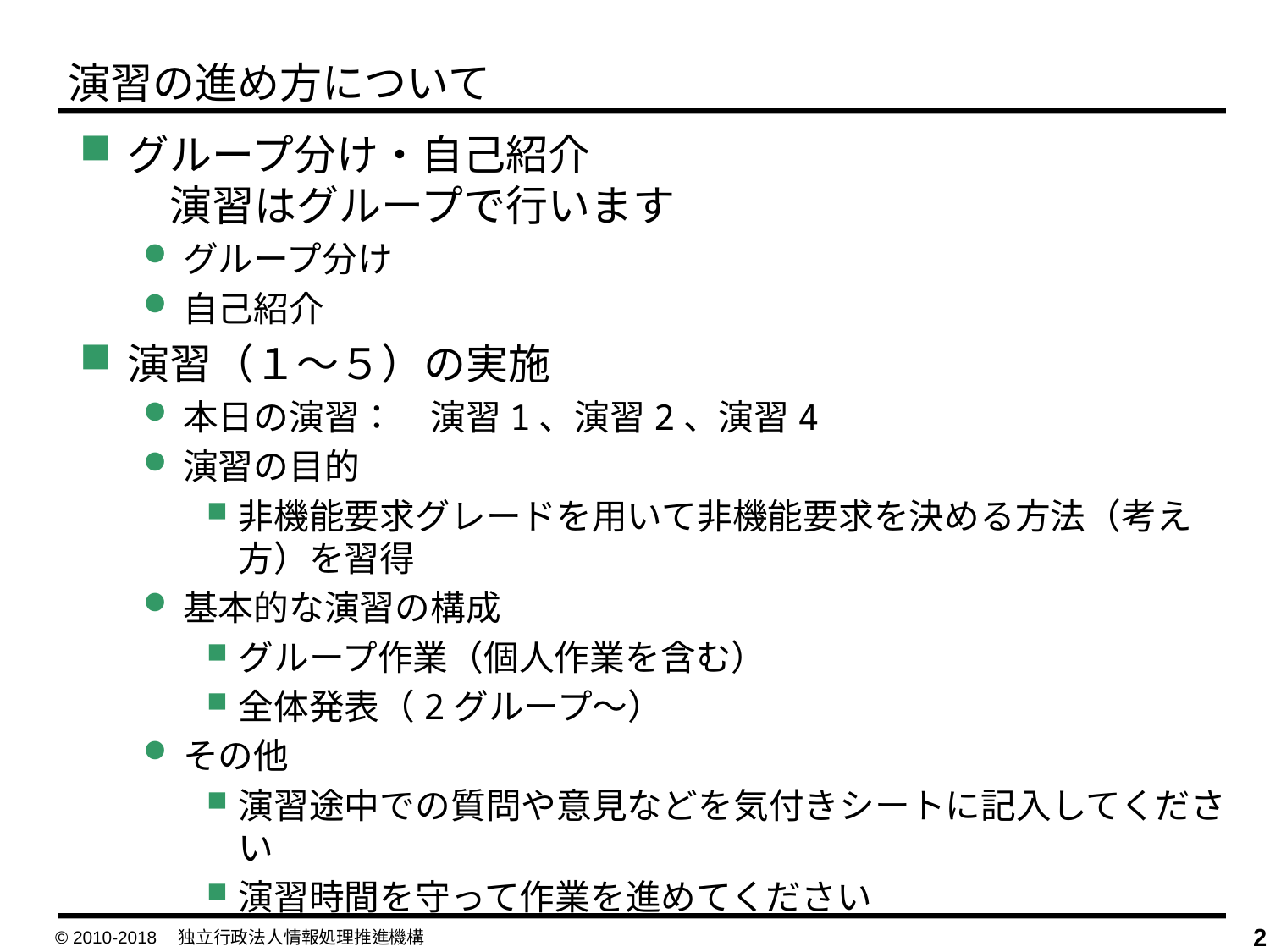

演習の進め方について
グループ分け・自己紹介
　演習はグループで行います
グループ分け
自己紹介
演習（１～５）の実施
本日の演習：　演習1、演習2、演習4
演習の目的
非機能要求グレードを用いて非機能要求を決める方法（考え方）を習得
基本的な演習の構成
グループ作業（個人作業を含む）
全体発表（2グループ～）
その他
演習途中での質問や意見などを気付きシートに記入してください
演習時間を守って作業を進めてください
© 2010-2018　独立行政法人情報処理推進機構